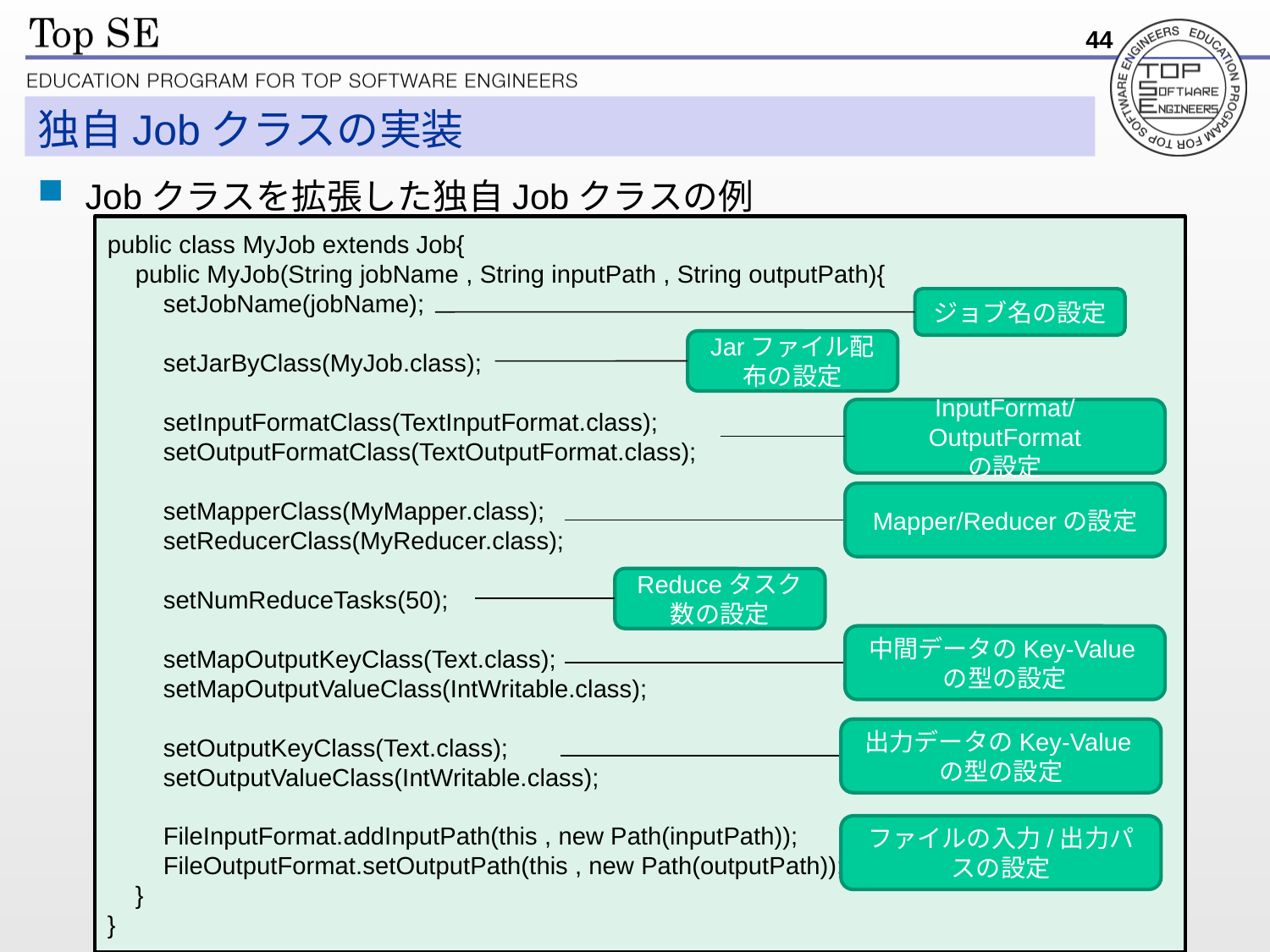

44
# 独自Jobクラスの実装
Jobクラスを拡張した独自Jobクラスの例
public class MyJob extends Job{
    public MyJob(String jobName , String inputPath , String outputPath){
        setJobName(jobName);

        setJarByClass(MyJob.class);

        setInputFormatClass(TextInputFormat.class);
        setOutputFormatClass(TextOutputFormat.class);

        setMapperClass(MyMapper.class);
        setReducerClass(MyReducer.class);

        setNumReduceTasks(50);

        setMapOutputKeyClass(Text.class);
        setMapOutputValueClass(IntWritable.class);

        setOutputKeyClass(Text.class);
        setOutputValueClass(IntWritable.class);

        FileInputFormat.addInputPath(this , new Path(inputPath));
        FileOutputFormat.setOutputPath(this , new Path(outputPath));
    }
}
ジョブ名の設定
Jarファイル配布の設定
InputFormat/OutputFormat
の設定
Mapper/Reducerの設定
Reduceタスク数の設定
中間データのKey-Valueの型の設定
出力データのKey-Valueの型の設定
ファイルの入力/出力パスの設定